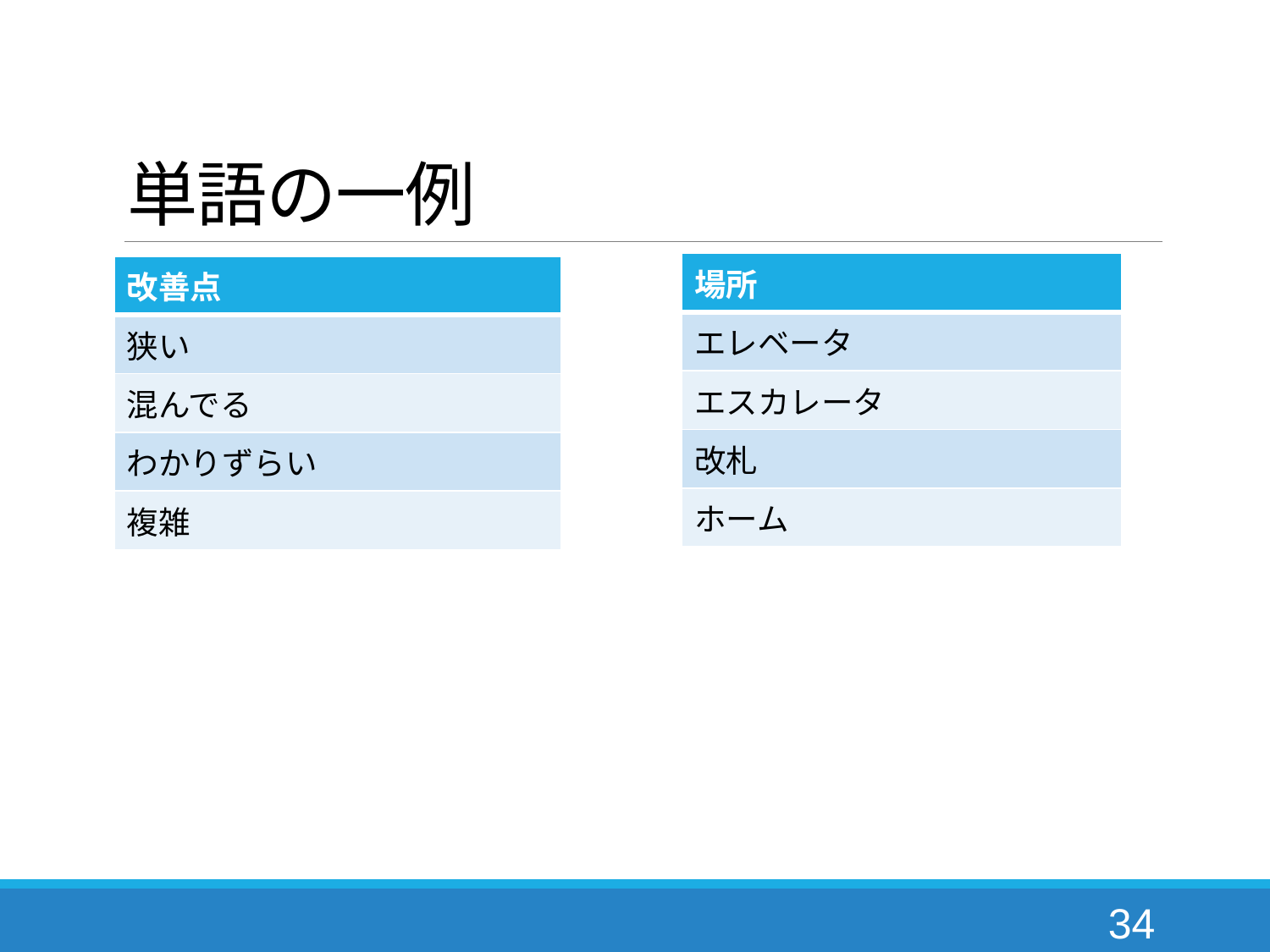

# 単語の一例
| 場所 |
| --- |
| エレベータ |
| エスカレータ |
| 改札 |
| ホーム |
| 改善点 |
| --- |
| 狭い |
| 混んでる |
| わかりずらい |
| 複雑 |
34